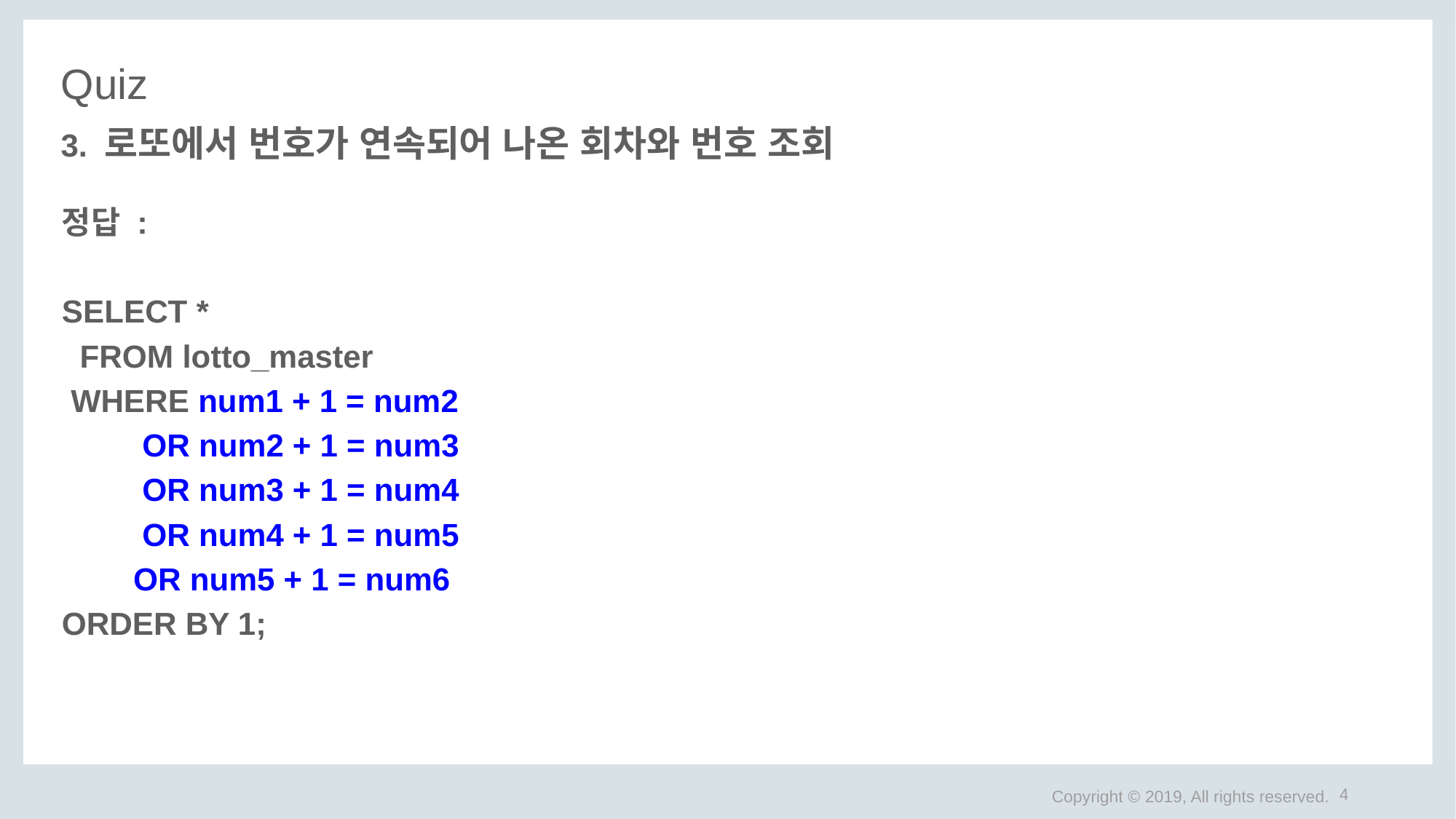

# Quiz
3. 로또에서 번호가 연속되어 나온 회차와 번호 조회

정답 :

SELECT *
  FROM lotto_master
 WHERE num1 + 1 = num2
         OR num2 + 1 = num3
         OR num3 + 1 = num4
         OR num4 + 1 = num5
        OR num5 + 1 = num6
ORDER BY 1;